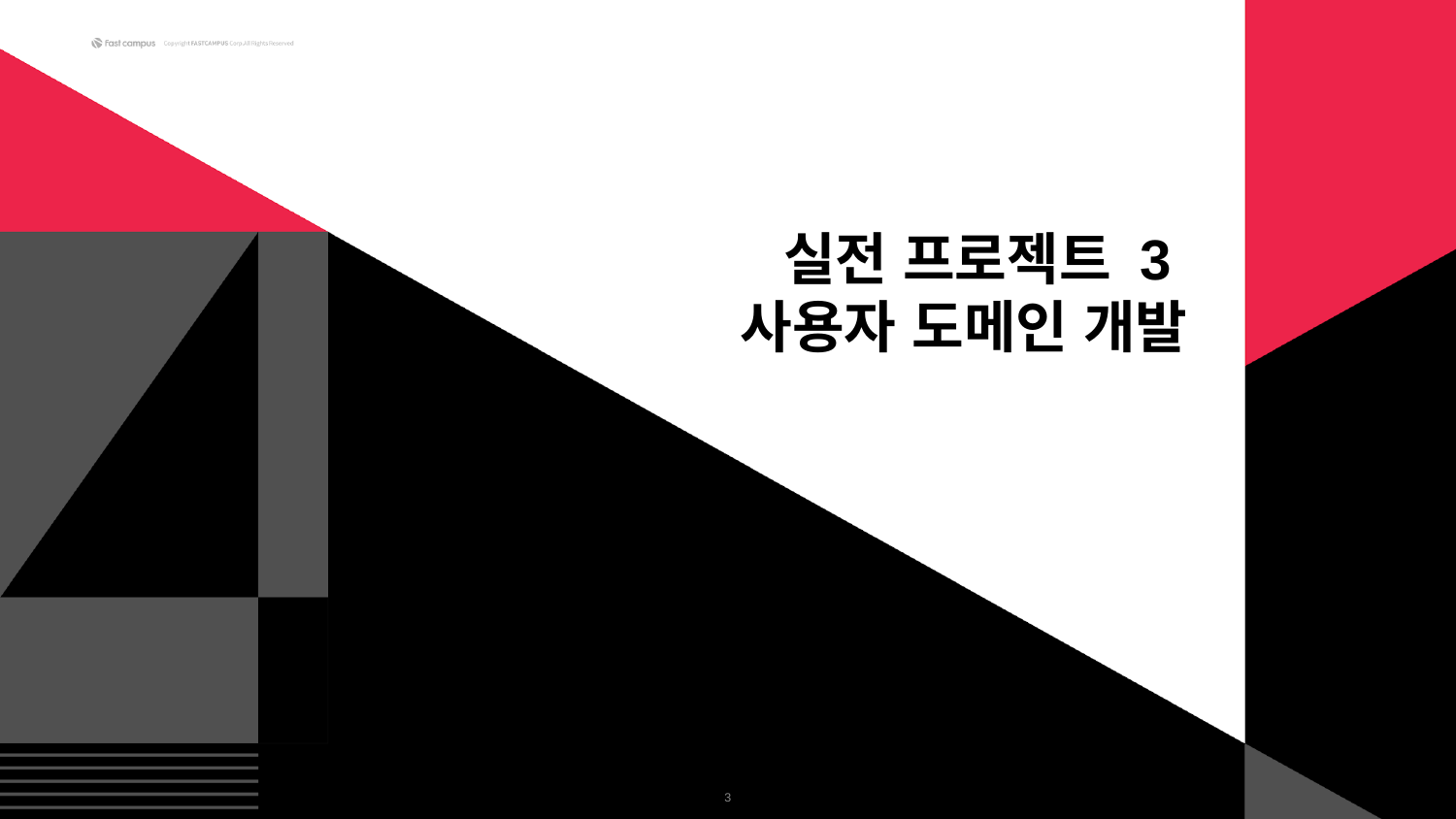

실전 프로젝트 3
사용자 도메인 개발
3